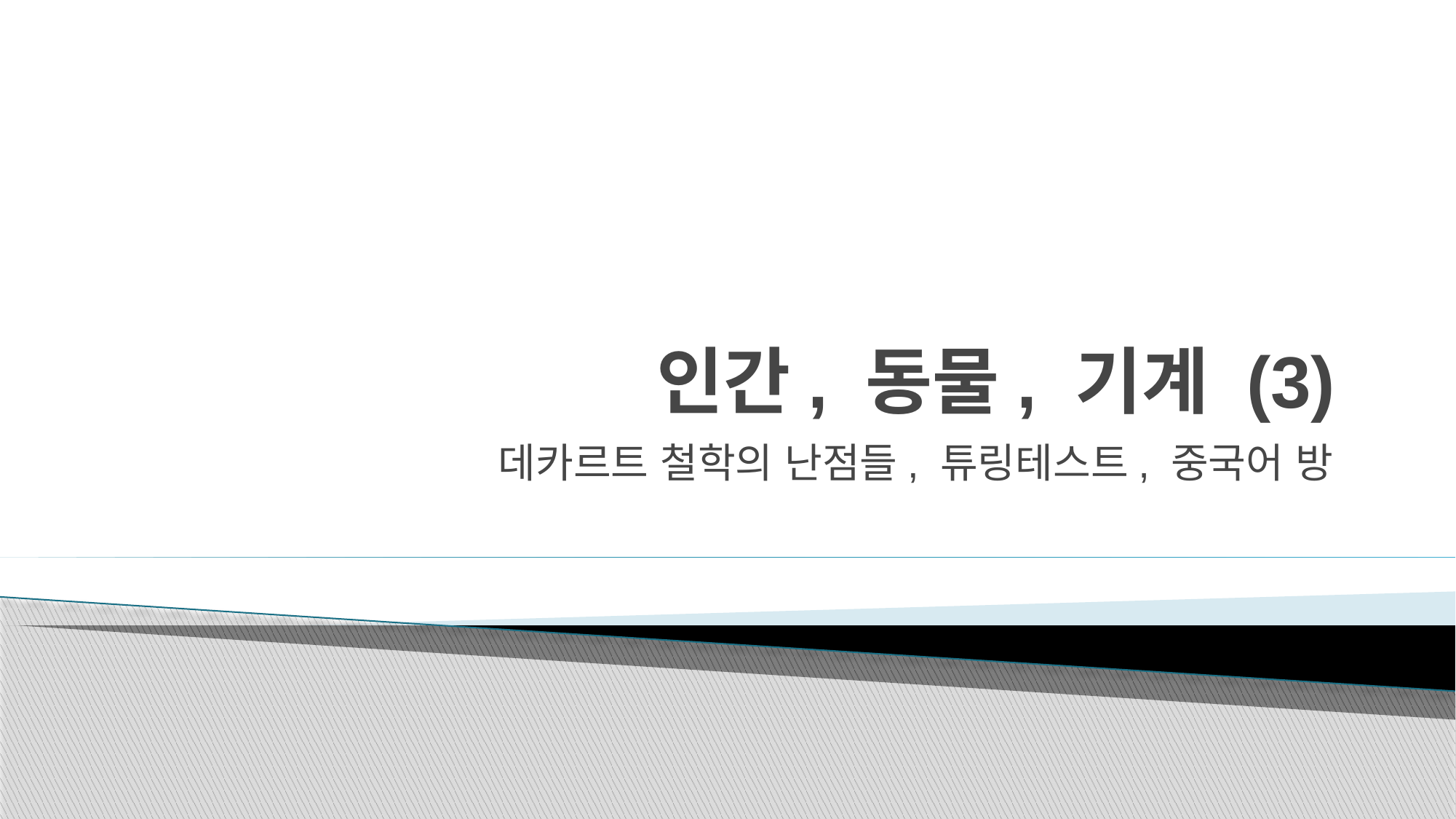

# 인간, 동물, 기계 (3)
데카르트 철학의 난점들, 튜링테스트, 중국어 방